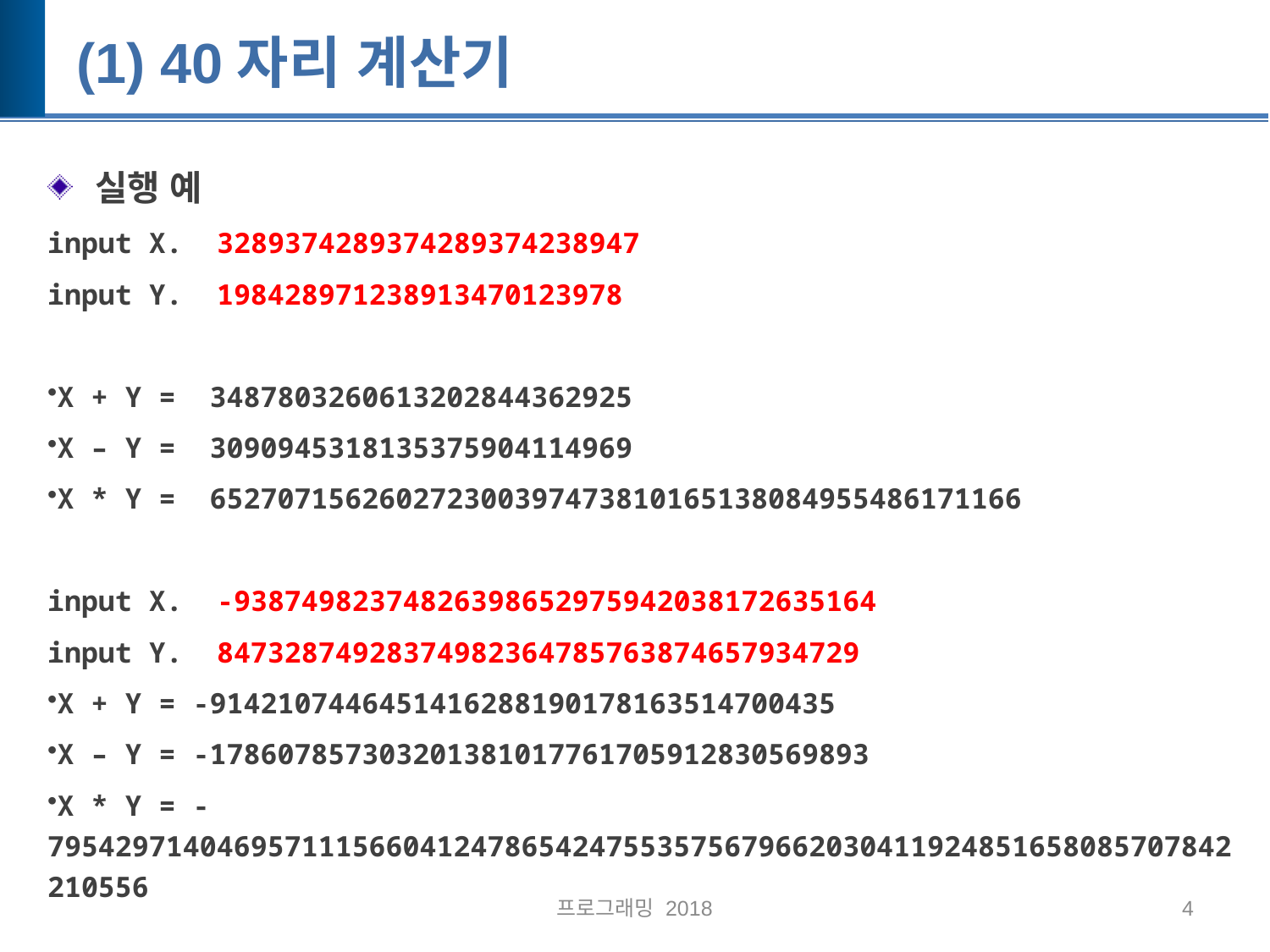

# (1) 40자리 계산기
실행 예
input X.  3289374289374289374238947
input Y.  198428971238913470123978

X + Y =  3487803260613202844362925
X – Y =  3090945318135375904114969
X * Y =  652707156260272300397473810165138084955486171166

input X.  -93874982374826398652975942038172635164
input Y.  84732874928374982364785763874657934729
X + Y = -9142107446451416288190178163514700435
X – Y = -178607857303201381017761705912830569893
X * Y = -7954297140469571115660412478654247553575679662030411924851658085707842210556

프로그래밍 2018
4